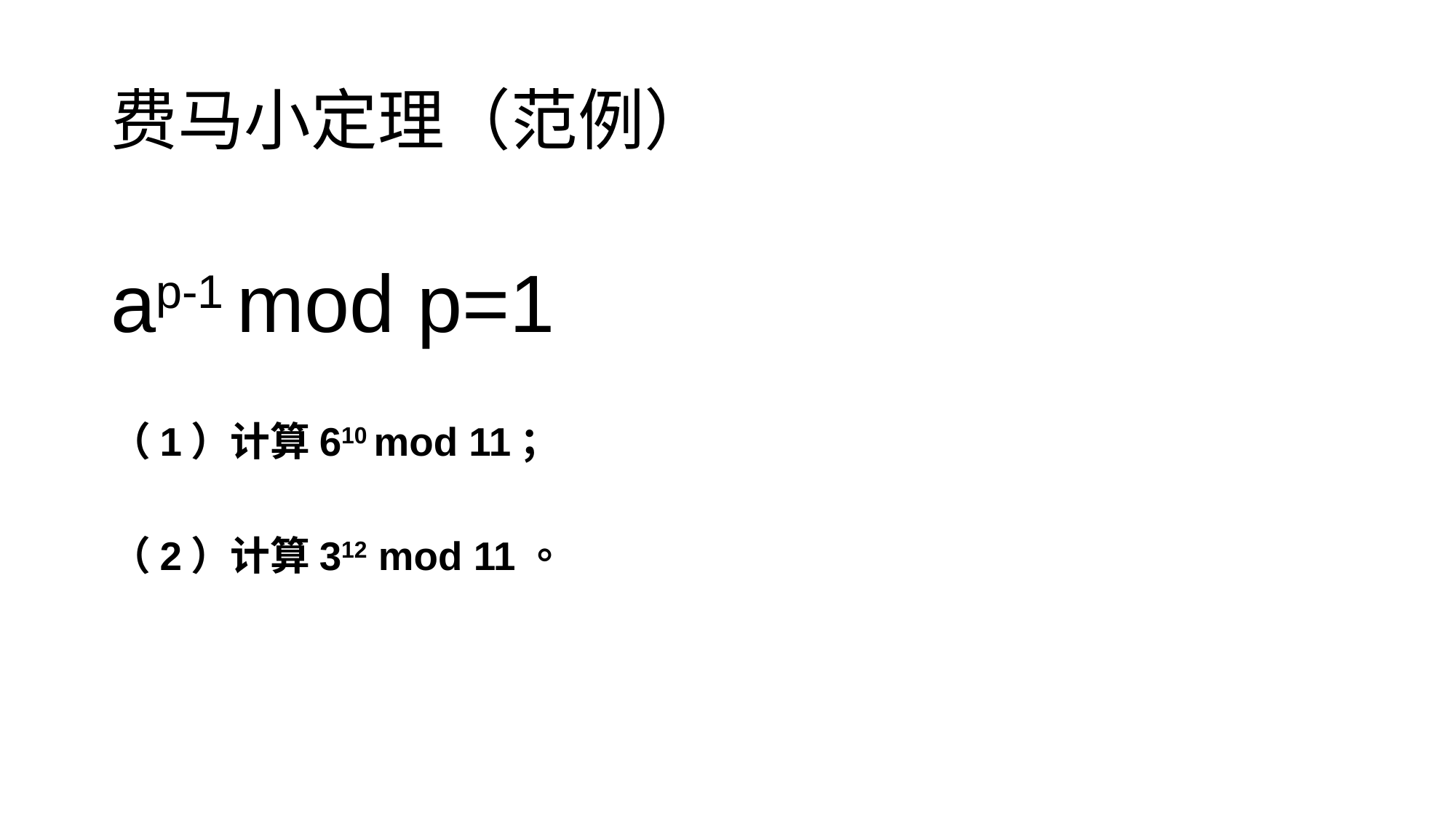

# 费马小定理（范例）
ap-1 mod p=1

（1）计算610 mod 11；

（2）计算312 mod 11。